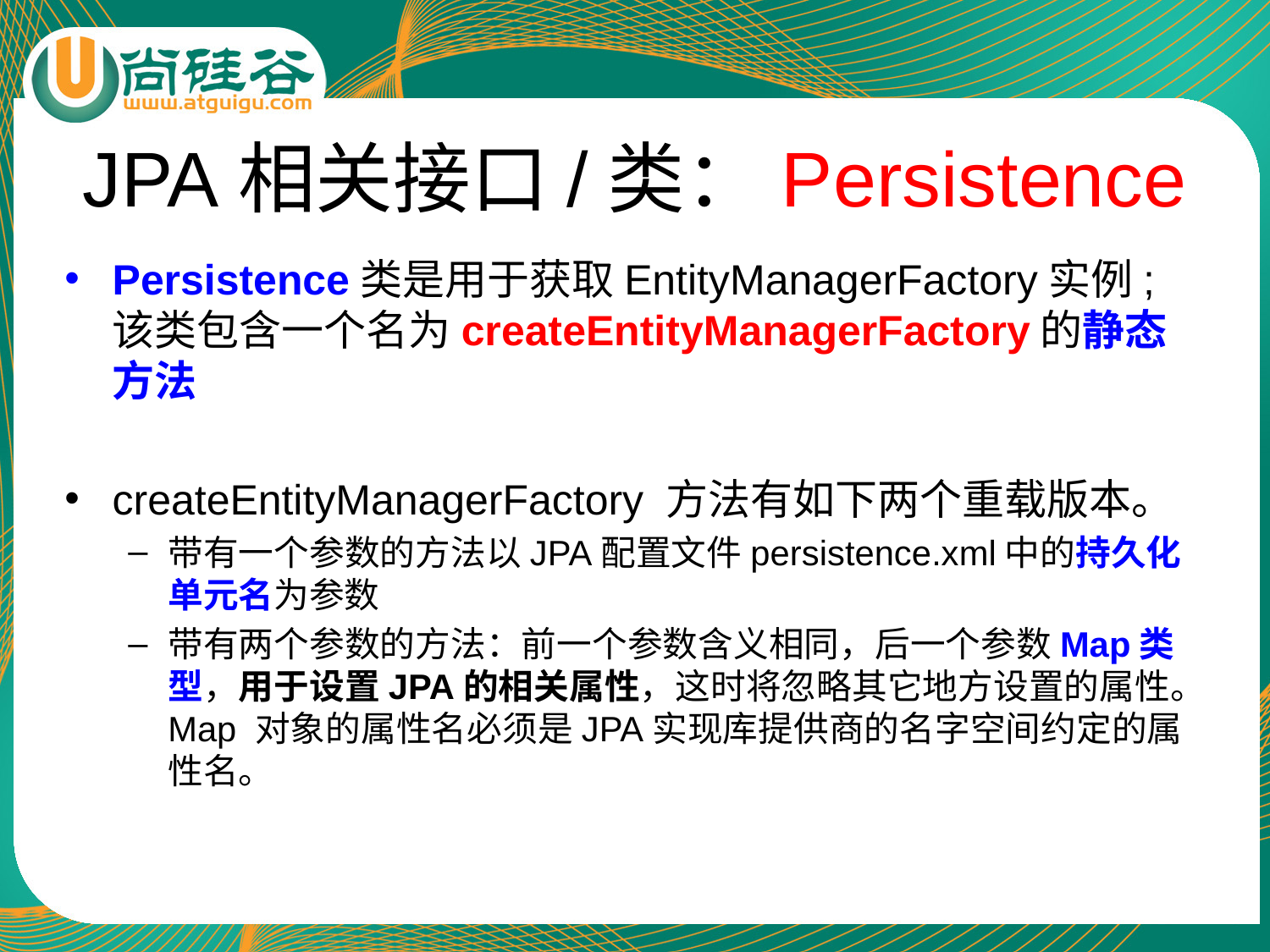

# JPA相关接口/类：Persistence
Persistence类是用于获取EntityManagerFactory实例;该类包含一个名为createEntityManagerFactory的静态方法

createEntityManagerFactory 方法有如下两个重载版本。
带有一个参数的方法以JPA配置文件persistence.xml中的持久化单元名为参数
带有两个参数的方法：前一个参数含义相同，后一个参数Map类型，用于设置JPA的相关属性，这时将忽略其它地方设置的属性。Map 对象的属性名必须是JPA实现库提供商的名字空间约定的属性名。